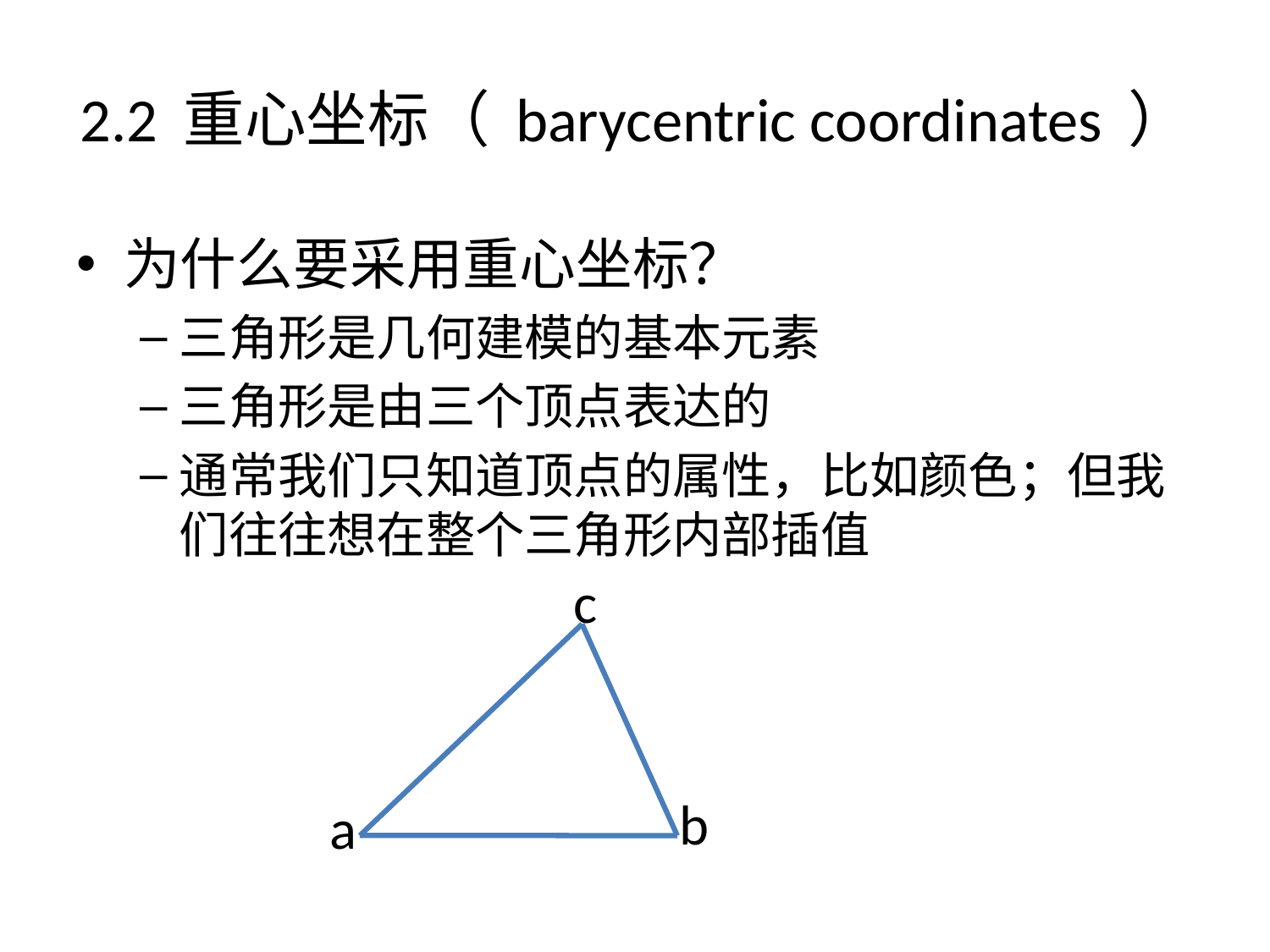

# 2.2 重心坐标（ barycentric coordinates ）
为什么要采用重心坐标？
三角形是几何建模的基本元素
三角形是由三个顶点表达的
通常我们只知道顶点的属性，比如颜色；但我们往往想在整个三角形内部插值
c
b
a